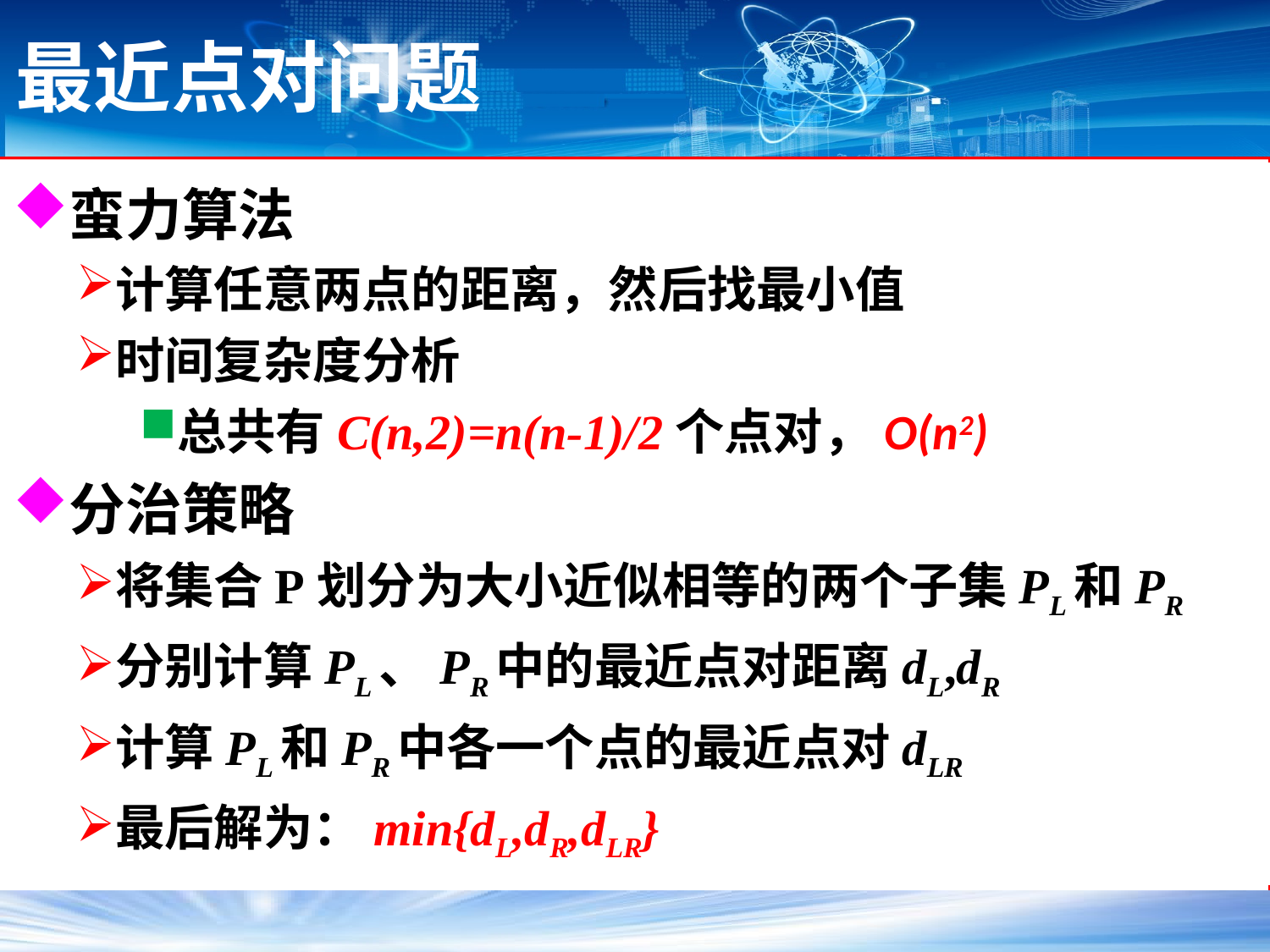

# 最近点对问题
蛮力算法
计算任意两点的距离，然后找最小值
时间复杂度分析
总共有C(n,2)=n(n-1)/2个点对，O(n2)
分治策略
将集合P划分为大小近似相等的两个子集PL和PR
分别计算PL、PR中的最近点对距离dL,dR
计算PL和PR中各一个点的最近点对dLR
最后解为：min{dL,dR,dLR}